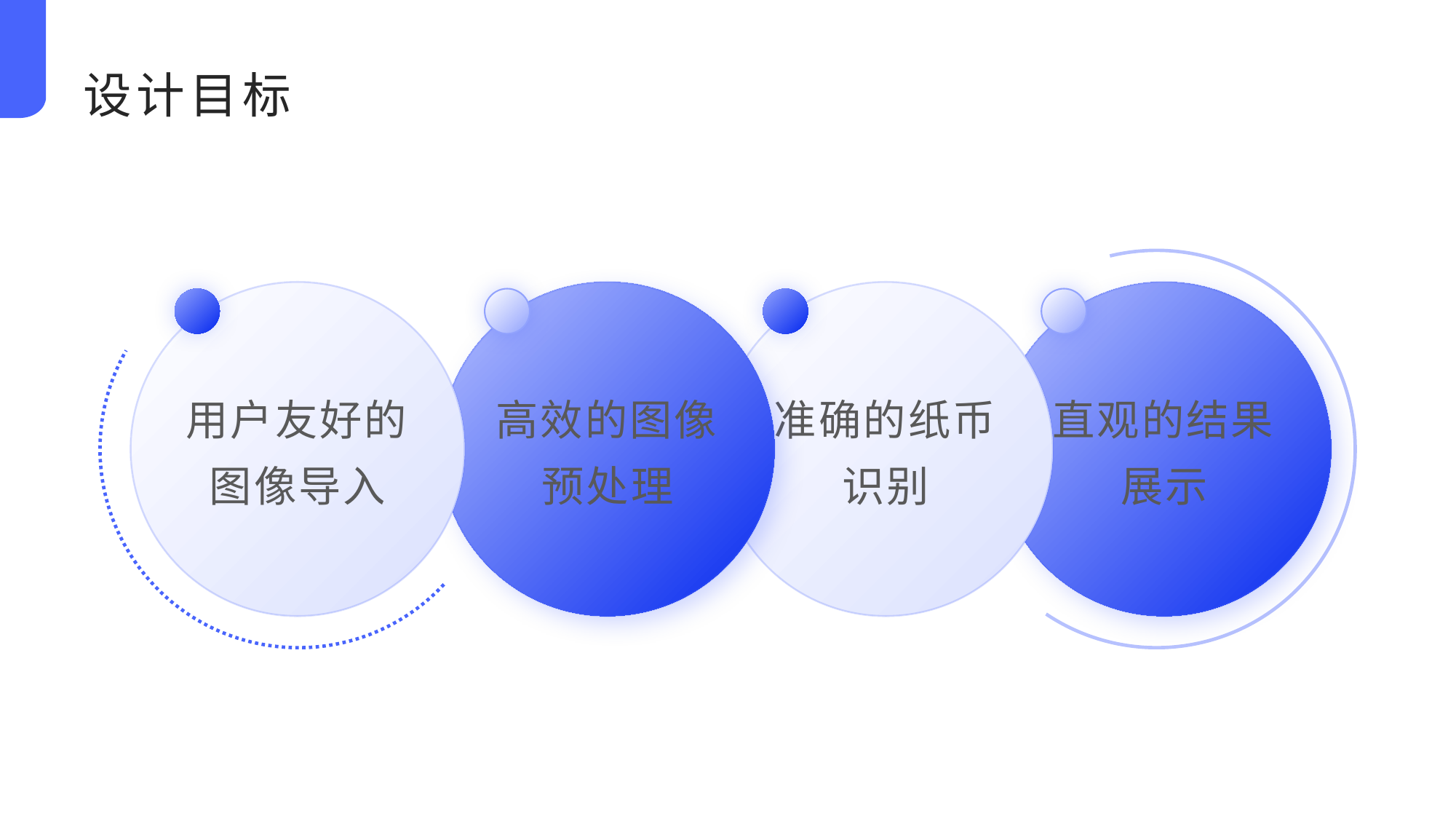

设计目标

用户友好的图像导入
高效的图像预处理
准确的纸币识别
直观的结果展示